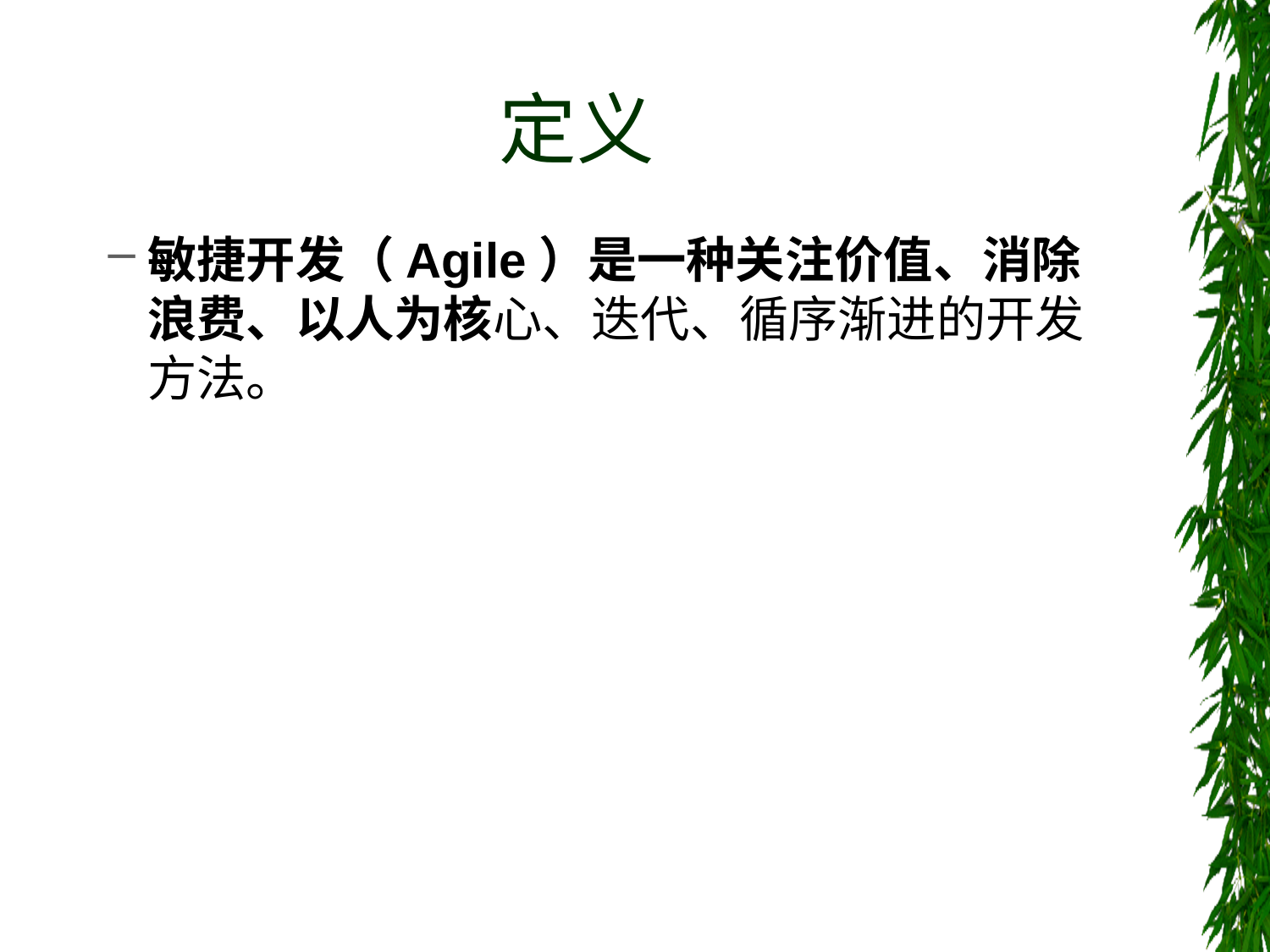

# 定义
敏捷开发（Agile）是一种关注价值、消除浪费、以人为核心、迭代、循序渐进的开发方法。